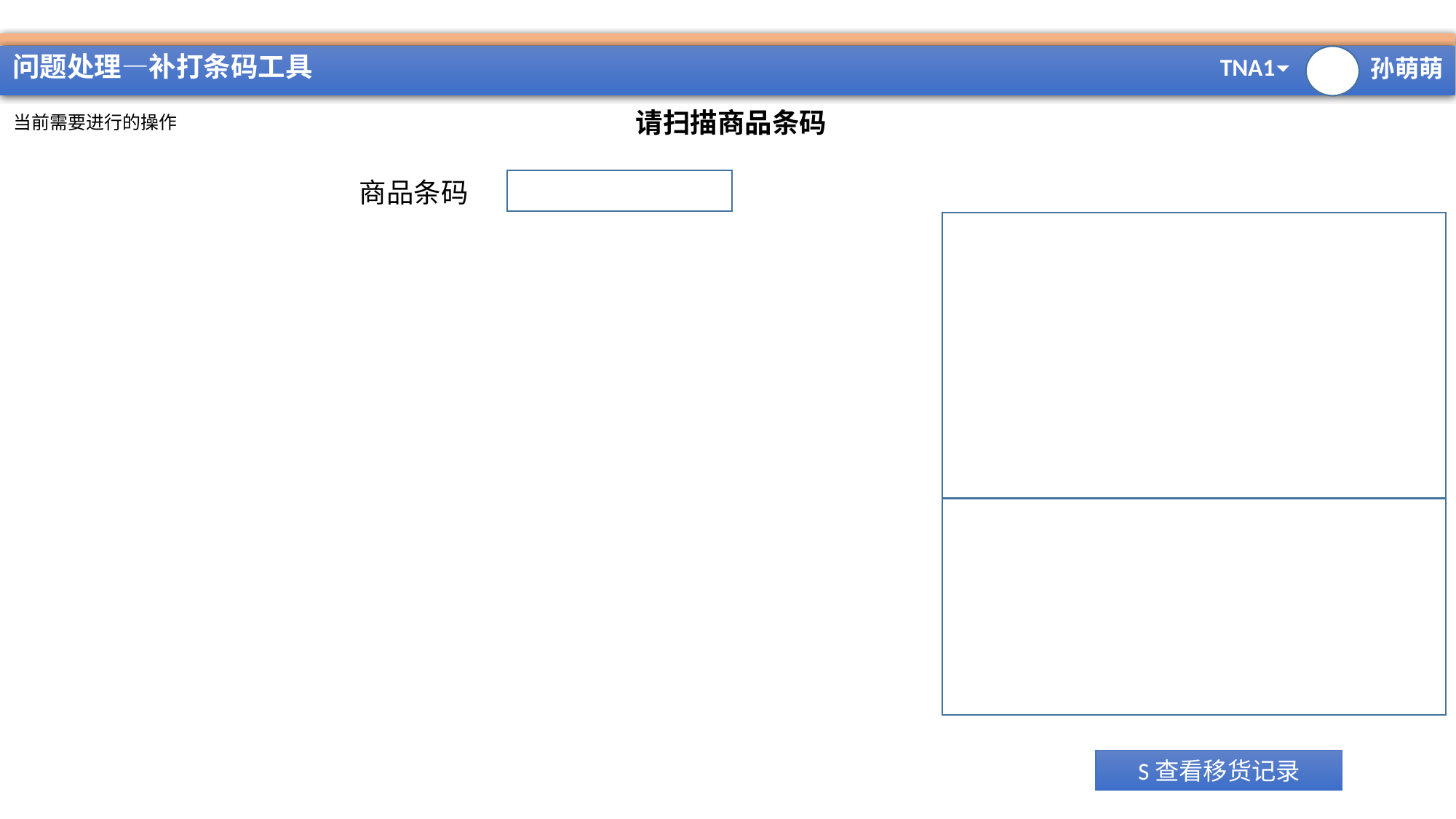

#
问题处理—补打条码工具
请扫描商品条码
当前需要进行的操作
商品条码

S查看移货记录